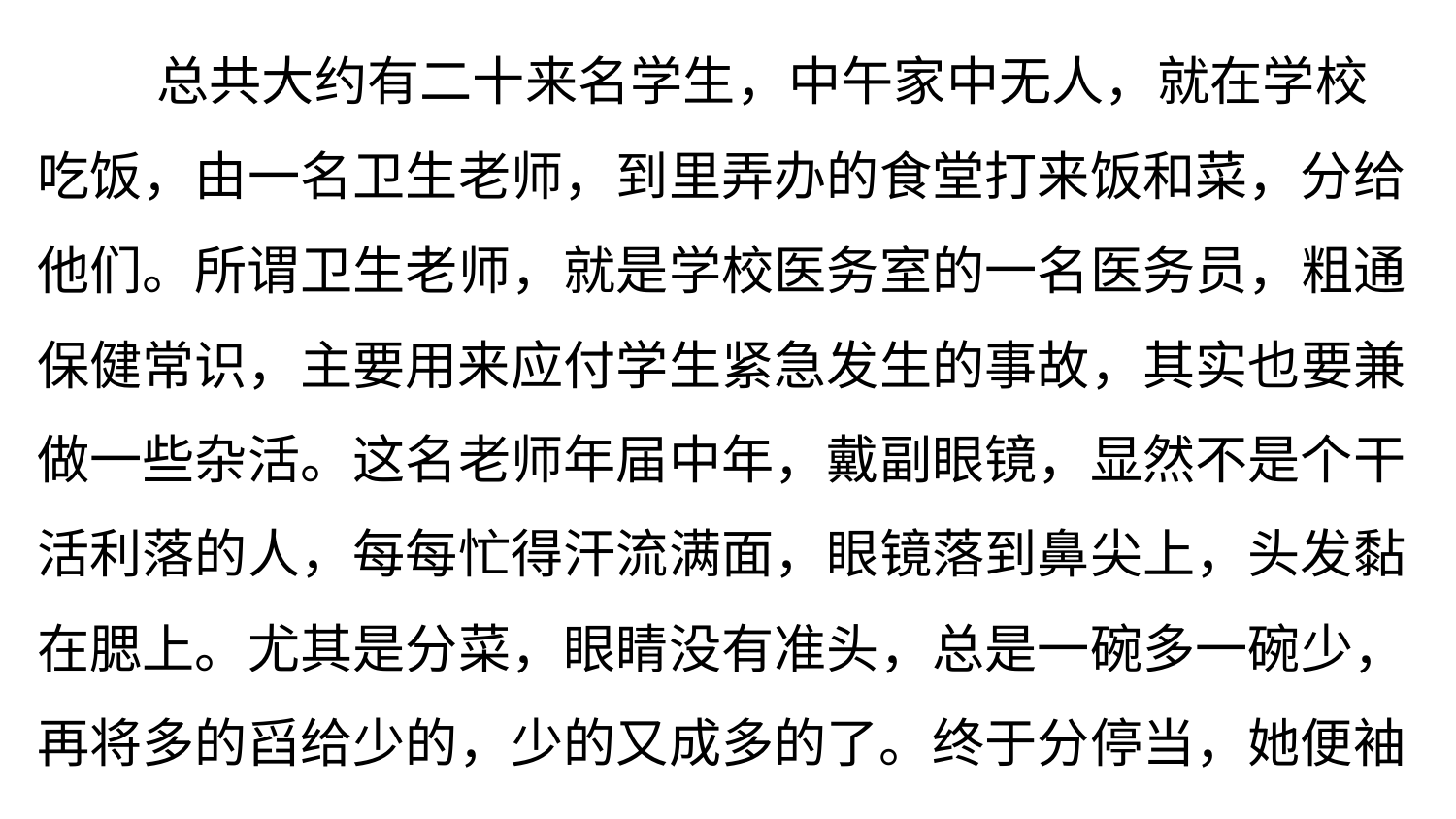

总共大约有二十来名学生，中午家中无人，就在学校吃饭，由一名卫生老师，到里弄办的食堂打来饭和菜，分给他们。所谓卫生老师，就是学校医务室的一名医务员，粗通保健常识，主要用来应付学生紧急发生的事故，其实也要兼做一些杂活。这名老师年届中年，戴副眼镜，显然不是个干活利落的人，每每忙得汗流满面，眼镜落到鼻尖上，头发黏在腮上。尤其是分菜，眼睛没有准头，总是一碗多一碗少，再将多的舀给少的，少的又成多的了。终于分停当，她便袖